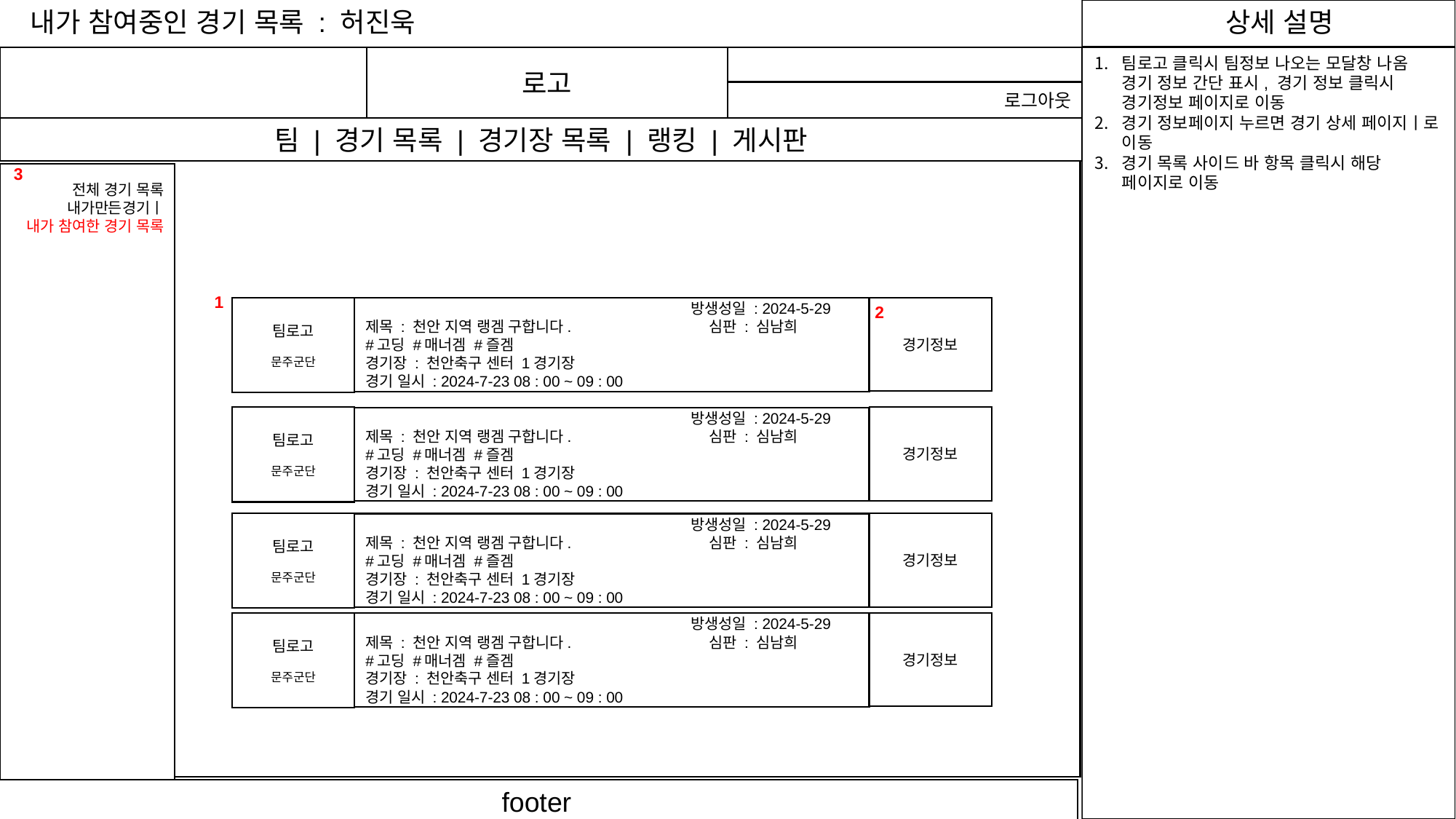

내가 참여중인 경기 목록 : 허진욱
허진우
로고
팀로고 클릭시 팀정보 나오는 모달창 나옴 경기 정보 간단 표시, 경기 정보 클릭시 경기정보 페이지로 이동
경기 정보페이지 누르면 경기 상세 페이지ㅣ로 이동
경기 목록 사이드 바 항목 클릭시 해당 페이지로 이동

로그아웃
팀 | 경기 목록 | 경기장 목록 | 랭킹 | 게시판
3

전체 경기 목록
내가만든경기ㅣ
내가 참여한 경기 목록

1
1
2
팀로고

문주군단
경기정보
		                      방생성일 : 2024-5-29
제목 : 천안 지역 랭겜 구합니다.    	   심판 : 심남희
#고딩 #매너겜 #즐겜
경기장 : 천안축구 센터 1경기장
경기 일시 : 2024-7-23 08 : 00 ~ 09 : 00
팀로고

문주군단
경기정보
		                      방생성일 : 2024-5-29
제목 : 천안 지역 랭겜 구합니다.    	   심판 : 심남희
#고딩 #매너겜 #즐겜
경기장 : 천안축구 센터 1경기장
경기 일시 : 2024-7-23 08 : 00 ~ 09 : 00
팀로고

문주군단
경기정보
		                      방생성일 : 2024-5-29
제목 : 천안 지역 랭겜 구합니다.    	   심판 : 심남희
#고딩 #매너겜 #즐겜
경기장 : 천안축구 센터 1경기장
경기 일시 : 2024-7-23 08 : 00 ~ 09 : 00
팀로고

문주군단
경기정보
		                      방생성일 : 2024-5-29
제목 : 천안 지역 랭겜 구합니다.    	   심판 : 심남희
#고딩 #매너겜 #즐겜
경기장 : 천안축구 센터 1경기장
경기 일시 : 2024-7-23 08 : 00 ~ 09 : 00
footer